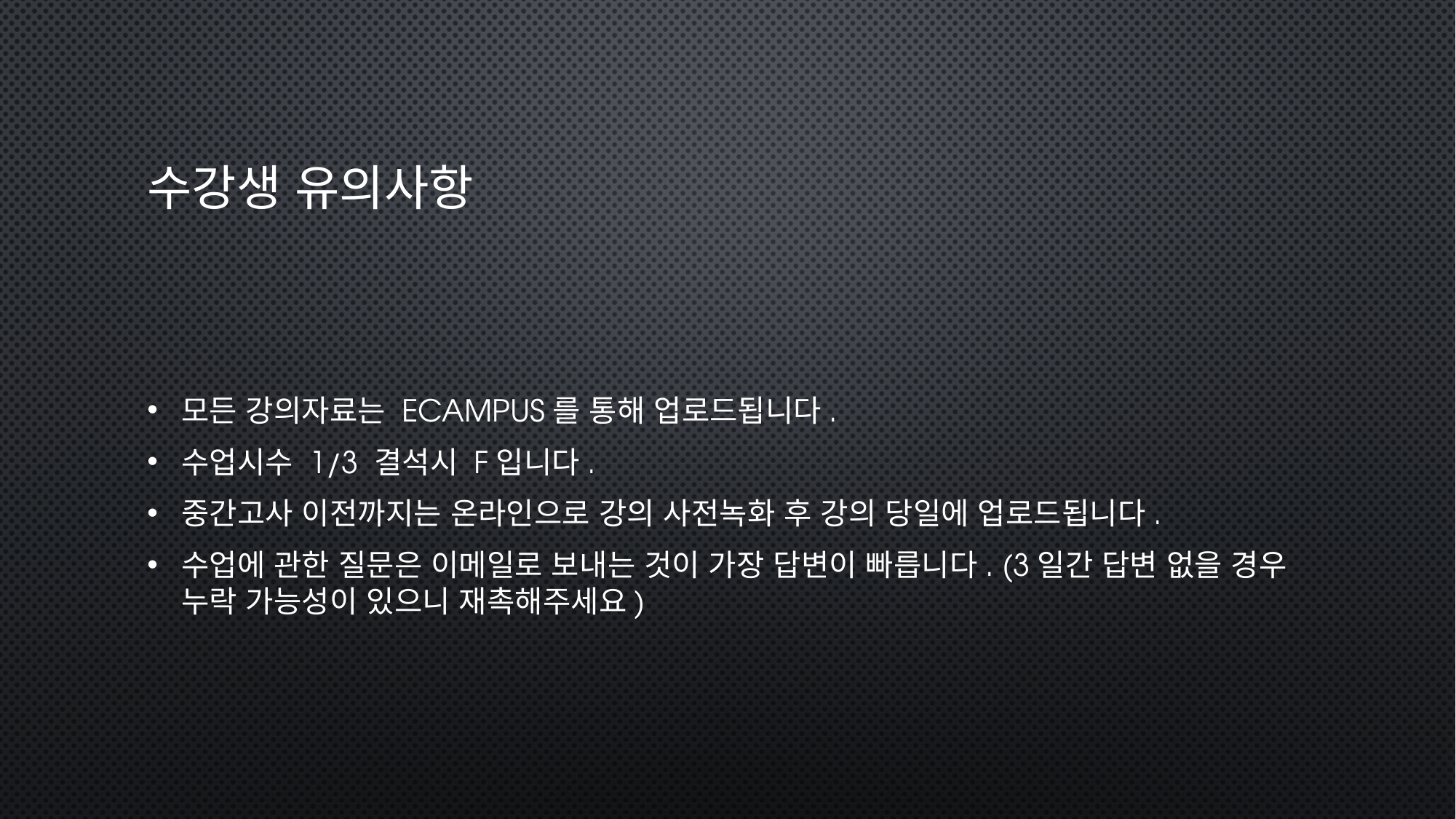

# 수강생 유의사항
모든 강의자료는 eCampus를 통해 업로드됩니다.
수업시수 1/3 결석시 F입니다.
중간고사 이전까지는 온라인으로 강의 사전녹화 후 강의 당일에 업로드됩니다.
수업에 관한 질문은 이메일로 보내는 것이 가장 답변이 빠릅니다. (3일간 답변 없을 경우 누락 가능성이 있으니 재촉해주세요)